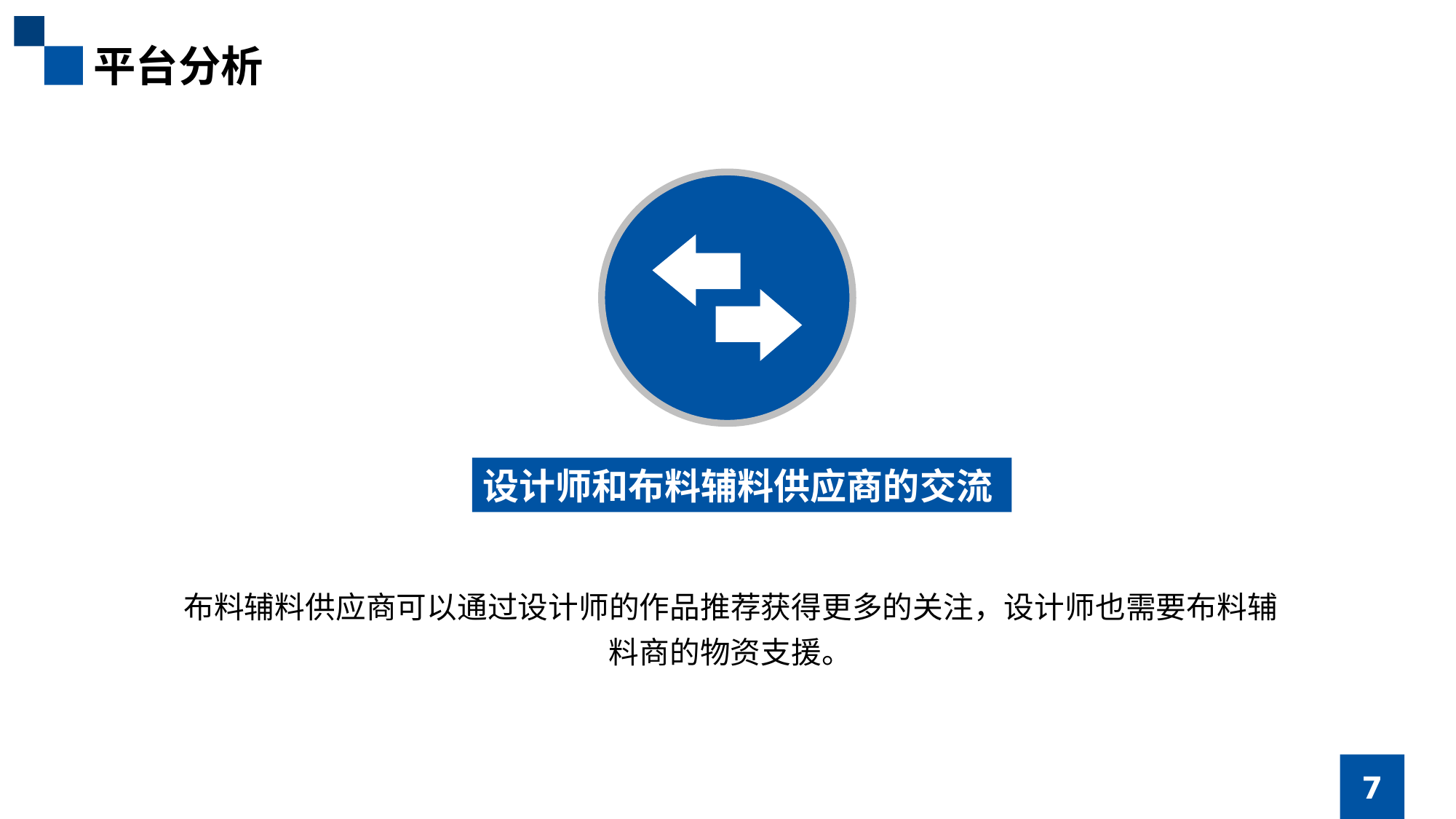

平台分析

设计师和布料辅料供应商的交流
布料辅料供应商可以通过设计师的作品推荐获得更多的关注，设计师也需要布料辅料商的物资支援。
7